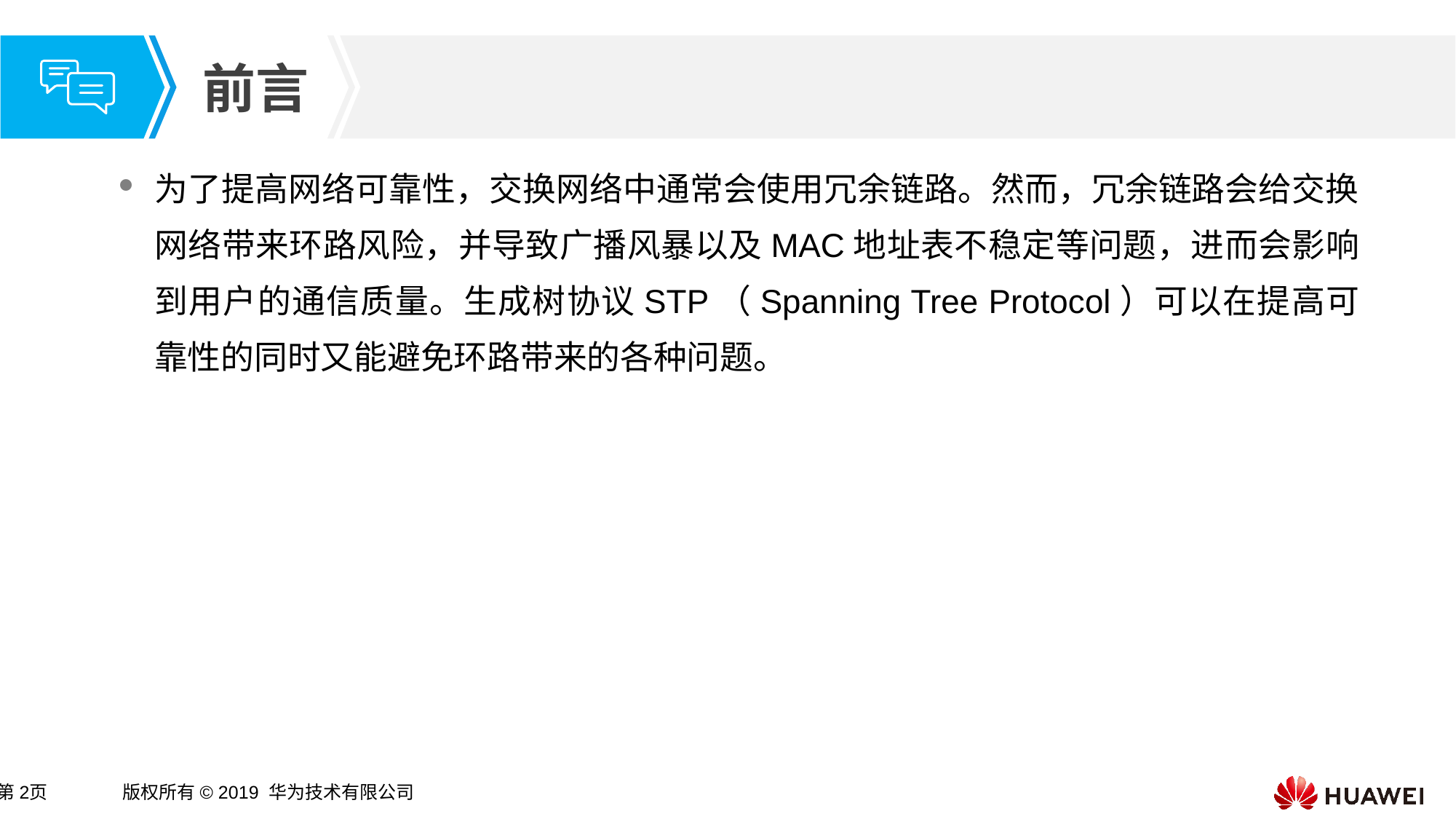

为了提高网络可靠性，交换网络中通常会使用冗余链路。然而，冗余链路会给交换网络带来环路风险，并导致广播风暴以及MAC地址表不稳定等问题，进而会影响到用户的通信质量。生成树协议STP（Spanning Tree Protocol）可以在提高可靠性的同时又能避免环路带来的各种问题。